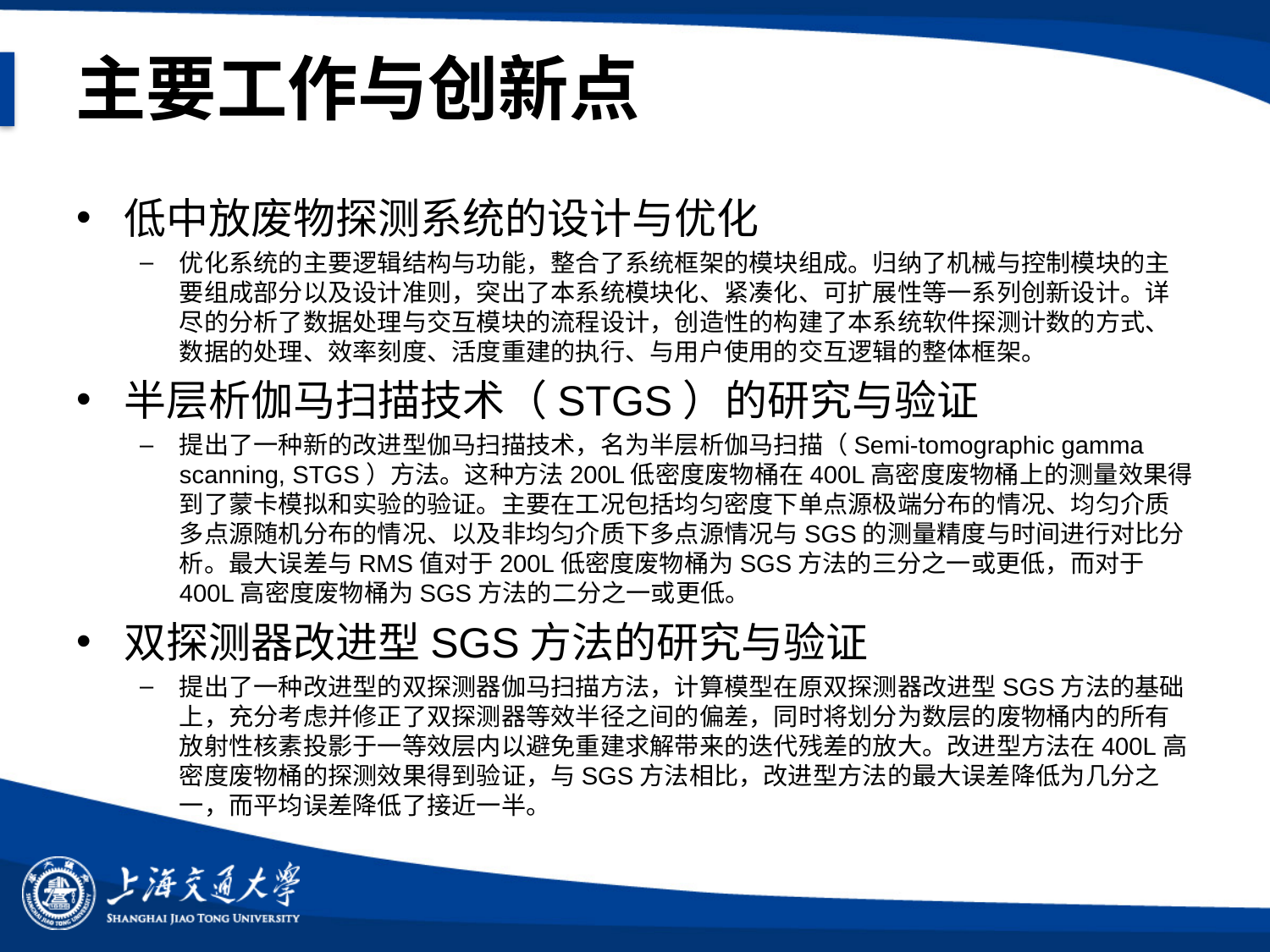

# 主要工作与创新点
低中放废物探测系统的设计与优化
优化系统的主要逻辑结构与功能，整合了系统框架的模块组成。归纳了机械与控制模块的主要组成部分以及设计准则，突出了本系统模块化、紧凑化、可扩展性等一系列创新设计。详尽的分析了数据处理与交互模块的流程设计，创造性的构建了本系统软件探测计数的方式、数据的处理、效率刻度、活度重建的执行、与用户使用的交互逻辑的整体框架。
半层析伽马扫描技术（STGS）的研究与验证
提出了一种新的改进型伽马扫描技术，名为半层析伽马扫描（Semi-tomographic gamma scanning, STGS）方法。这种方法200L低密度废物桶在400L高密度废物桶上的测量效果得到了蒙卡模拟和实验的验证。主要在工况包括均匀密度下单点源极端分布的情况、均匀介质多点源随机分布的情况、以及非均匀介质下多点源情况与SGS的测量精度与时间进行对比分析。最大误差与RMS值对于200L低密度废物桶为SGS方法的三分之一或更低，而对于400L高密度废物桶为SGS方法的二分之一或更低。
双探测器改进型SGS方法的研究与验证
提出了一种改进型的双探测器伽马扫描方法，计算模型在原双探测器改进型SGS方法的基础上，充分考虑并修正了双探测器等效半径之间的偏差，同时将划分为数层的废物桶内的所有放射性核素投影于一等效层内以避免重建求解带来的迭代残差的放大。改进型方法在400L高密度废物桶的探测效果得到验证，与SGS方法相比，改进型方法的最大误差降低为几分之一，而平均误差降低了接近一半。